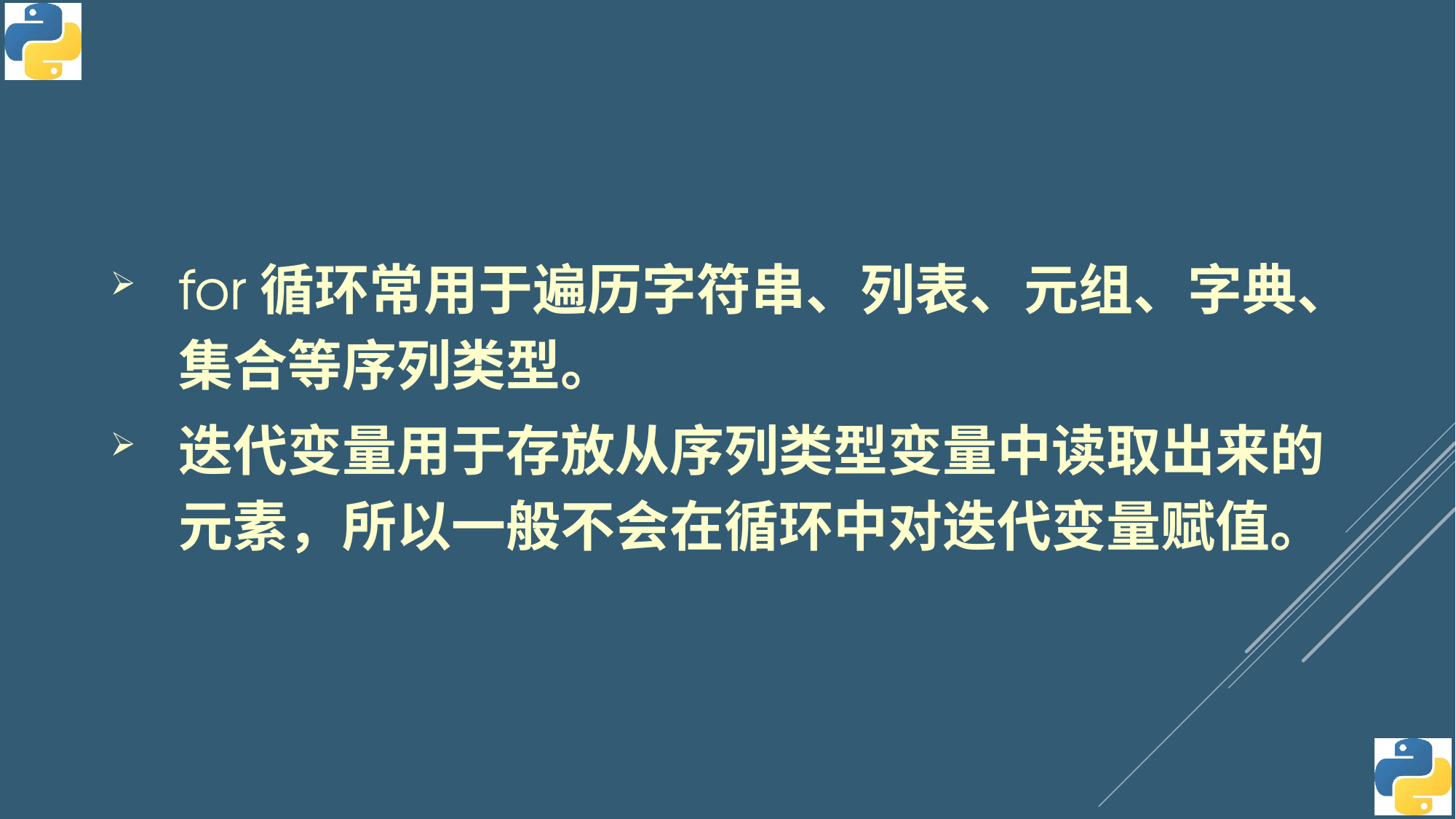

for循环常用于遍历字符串、列表、元组、字典、集合等序列类型。
迭代变量用于存放从序列类型变量中读取出来的元素，所以一般不会在循环中对迭代变量赋值。